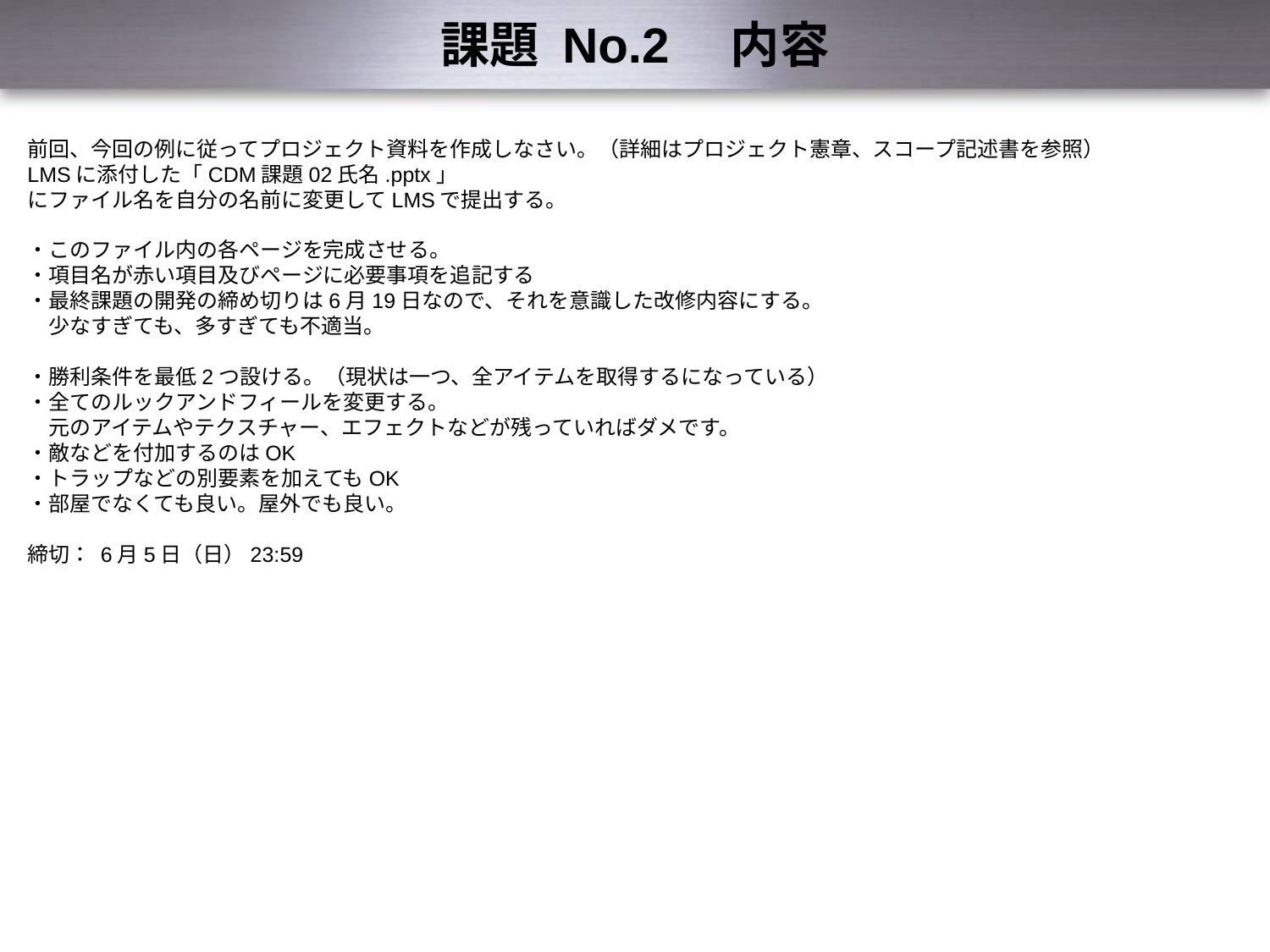

# 課題 No.2　内容
前回、今回の例に従ってプロジェクト資料を作成しなさい。（詳細はプロジェクト憲章、スコープ記述書を参照）
LMSに添付した「CDM課題02氏名.pptx」
にファイル名を自分の名前に変更してLMSで提出する。

・このファイル内の各ページを完成させる。
・項目名が赤い項目及びページに必要事項を追記する
・最終課題の開発の締め切りは6月19日なので、それを意識した改修内容にする。
　少なすぎても、多すぎても不適当。

・勝利条件を最低2つ設ける。（現状は一つ、全アイテムを取得するになっている）
・全てのルックアンドフィールを変更する。
　元のアイテムやテクスチャー、エフェクトなどが残っていればダメです。
・敵などを付加するのはOK
・トラップなどの別要素を加えてもOK
・部屋でなくても良い。屋外でも良い。

締切： 6月5日（日）23:59